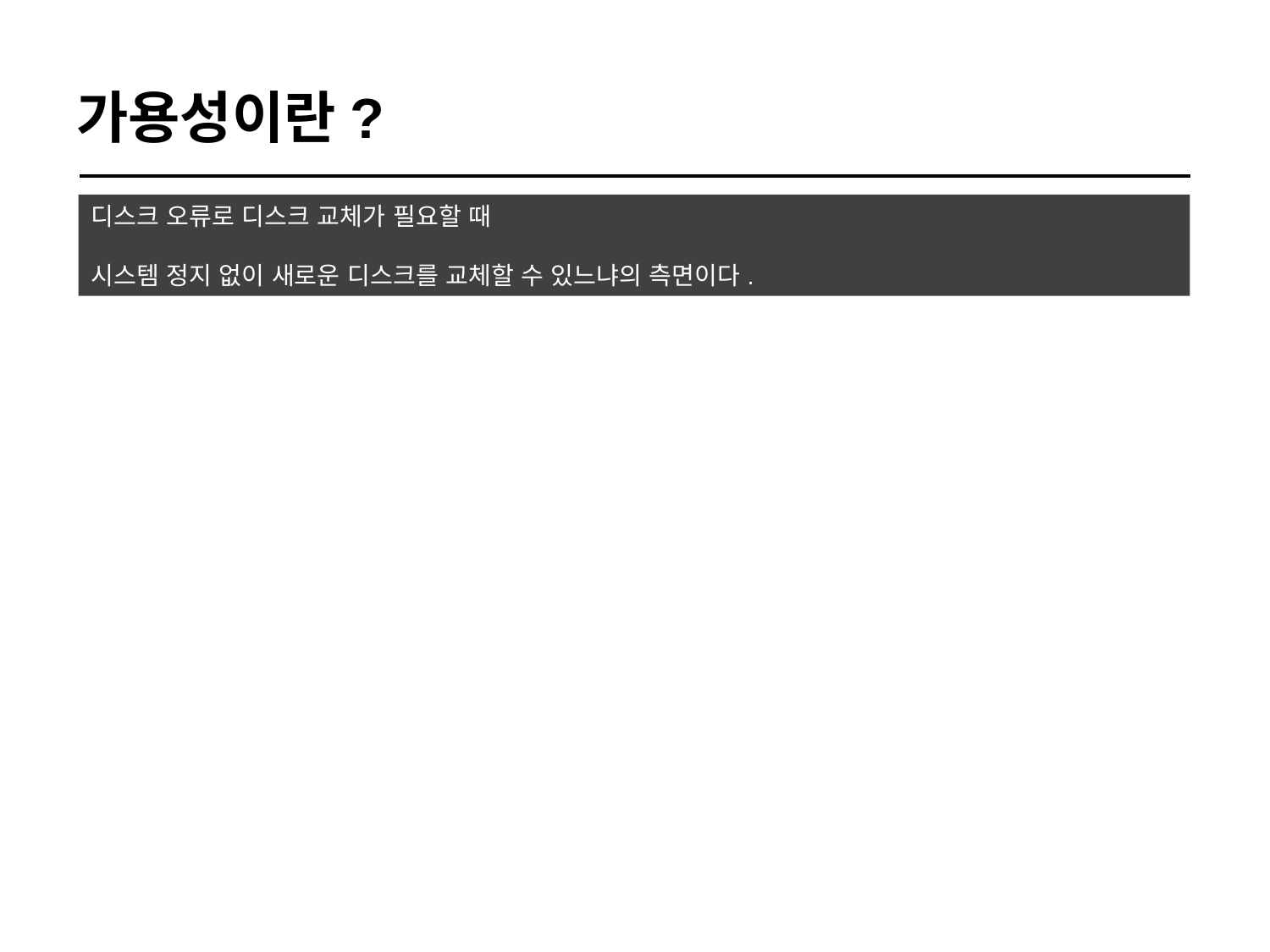

# 가용성이란?
디스크 오류로 디스크 교체가 필요할 때
시스템 정지 없이 새로운 디스크를 교체할 수 있느냐의 측면이다.